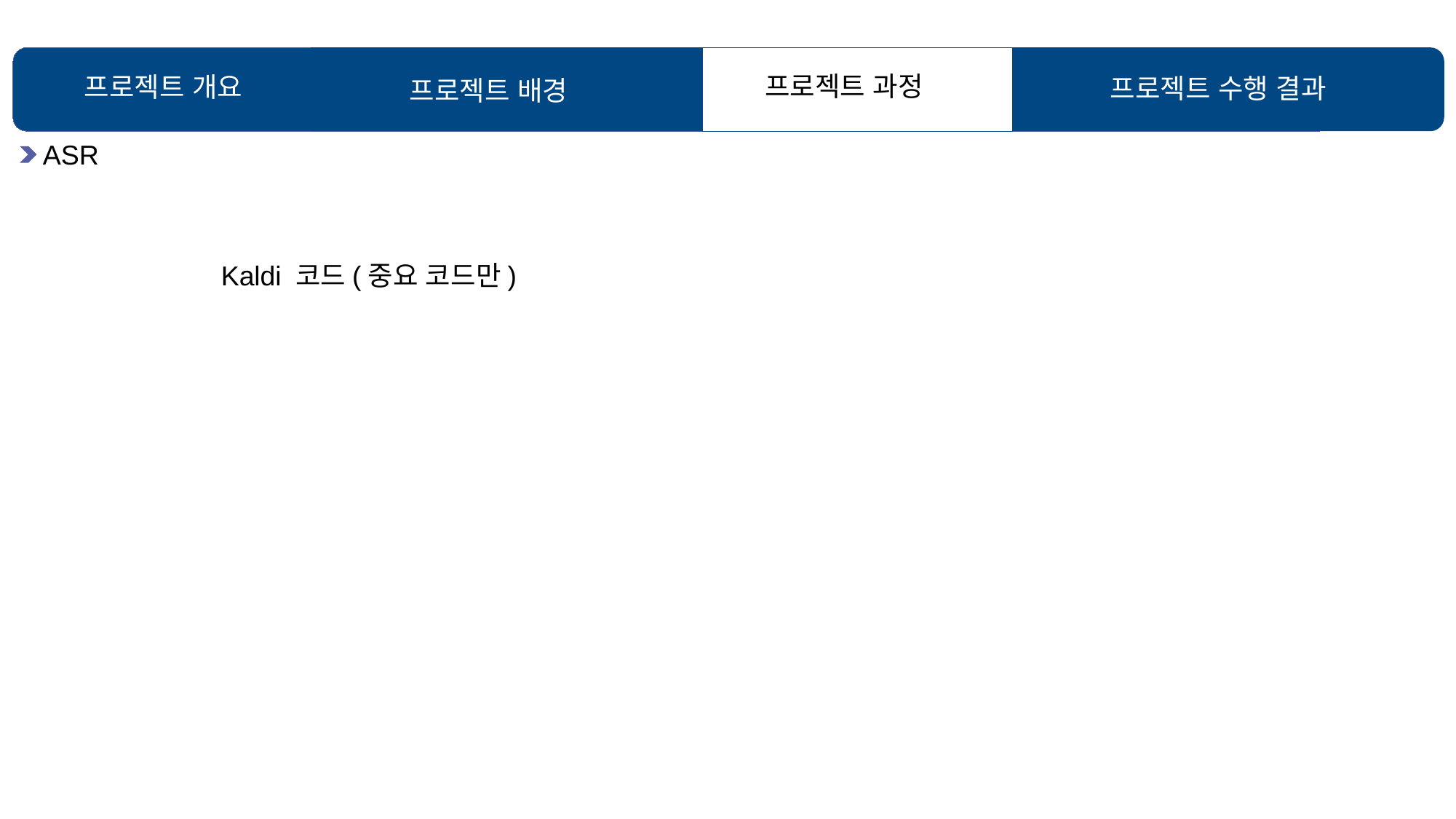

프로젝트 과정
프로젝트 개요
프로젝트 수행 결과
프로젝트 배경
ASR

Kaldi 코드(중요 코드만)